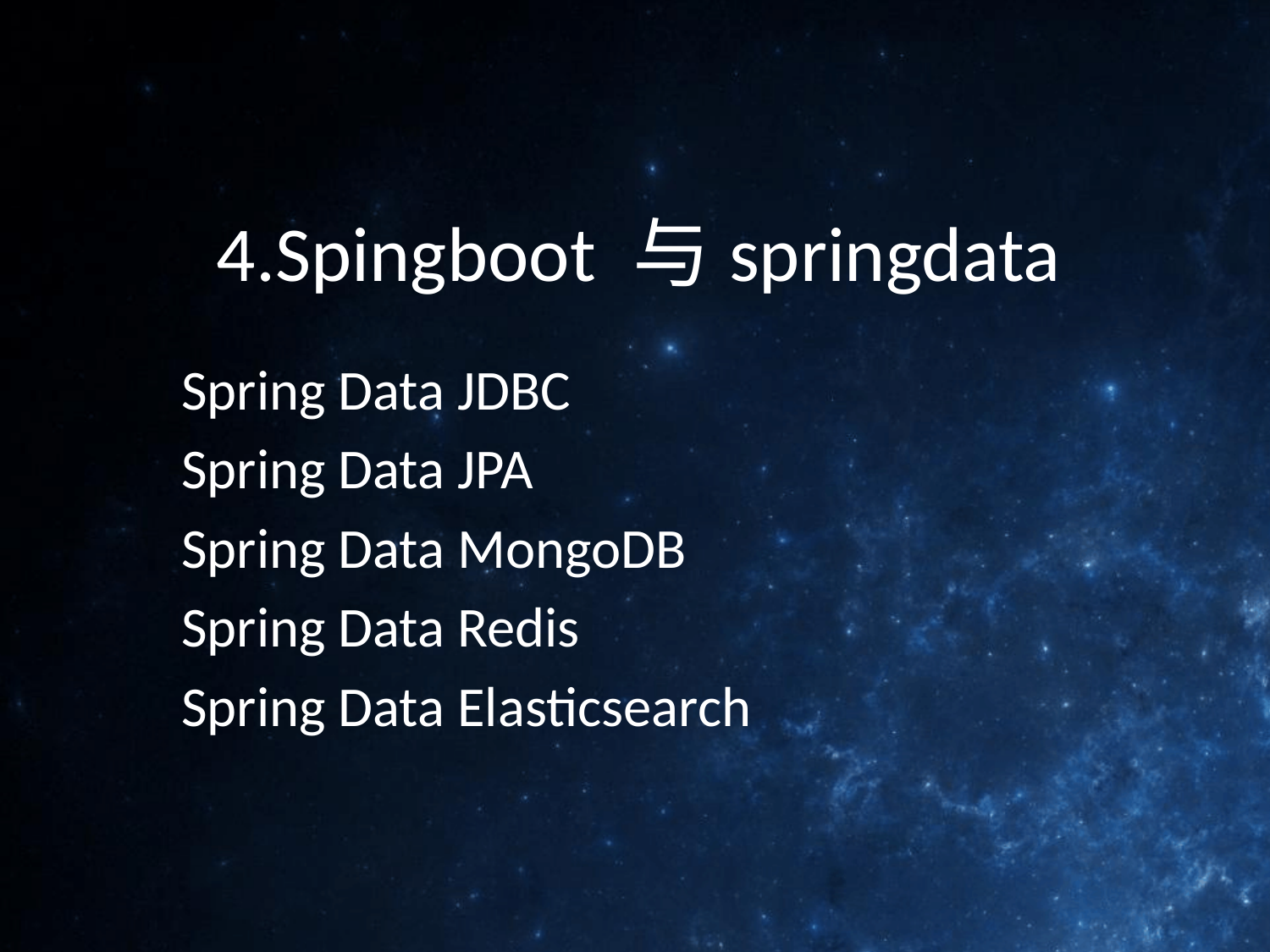

# 4.Spingboot 与springdata
Spring Data JDBC
Spring Data JPA
Spring Data MongoDB
Spring Data Redis
Spring Data Elasticsearch